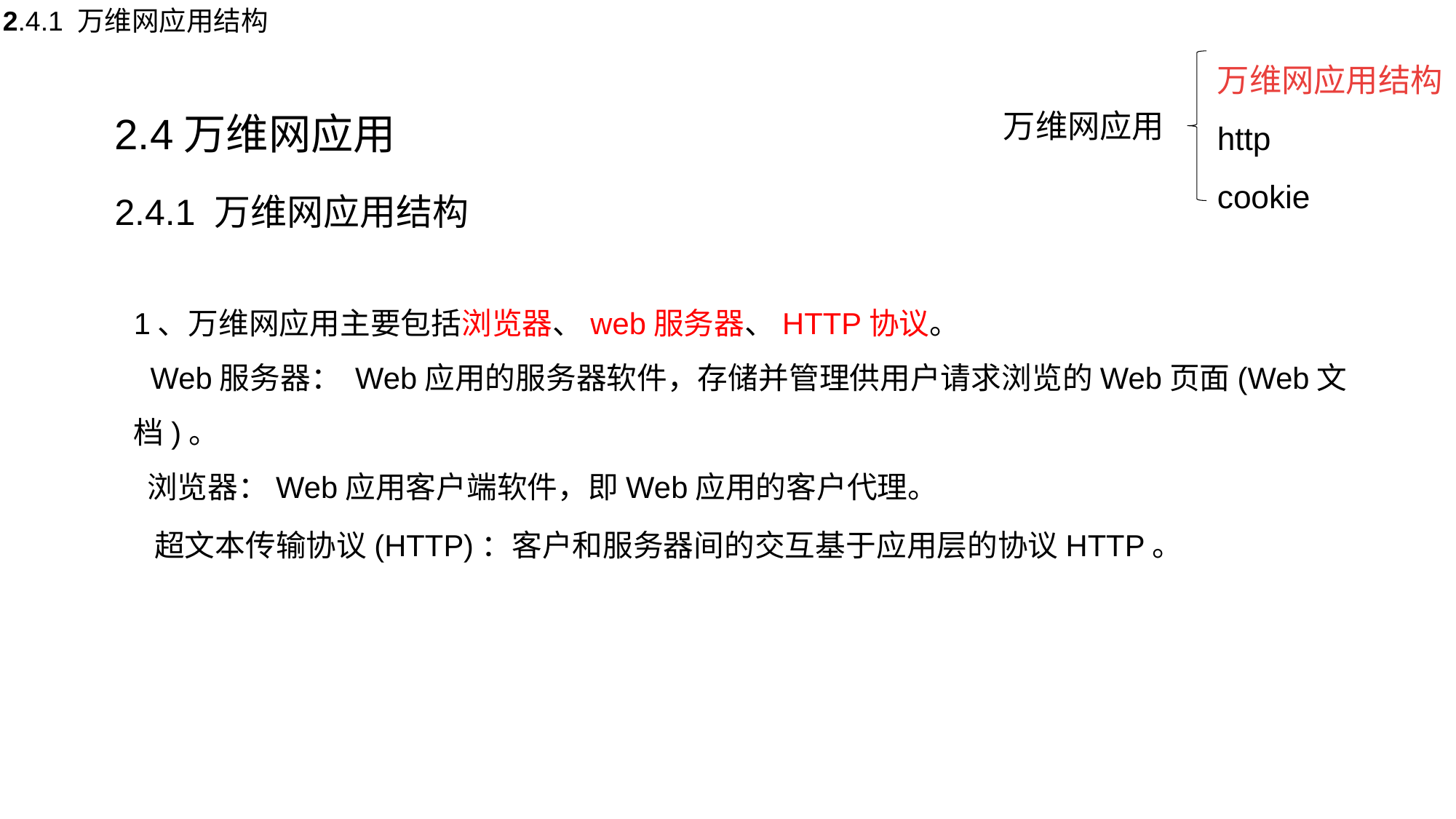

2.4.1 万维网应用结构
万维网应用结构
http
cookie

      万维网应用
 2.4万维网应用
 2.4.1 万维网应用结构
1、万维网应用主要包括浏览器、web服务器、HTTP协议。
  Web服务器： Web应用的服务器软件，存储并管理供用户请求浏览的Web页面(Web文档)。
  浏览器：Web应用客户端软件，即Web应用的客户代理。
  超文本传输协议(HTTP)：客户和服务器间的交互基于应用层的协议HTTP。